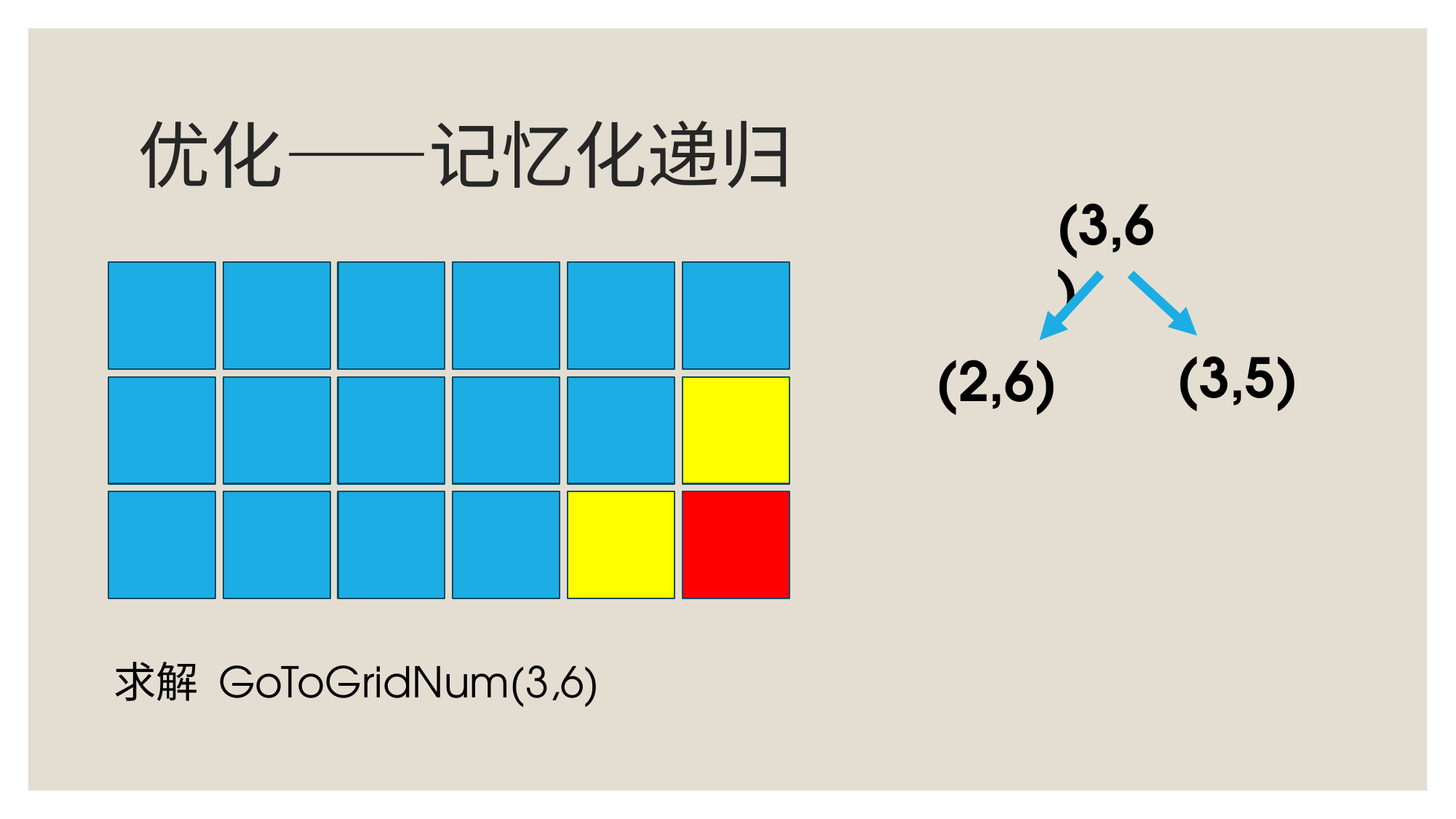

# 优化——记忆化递归
(3,6)

(3,5)
(2,6)

求解 GoToGridNum(3,6)